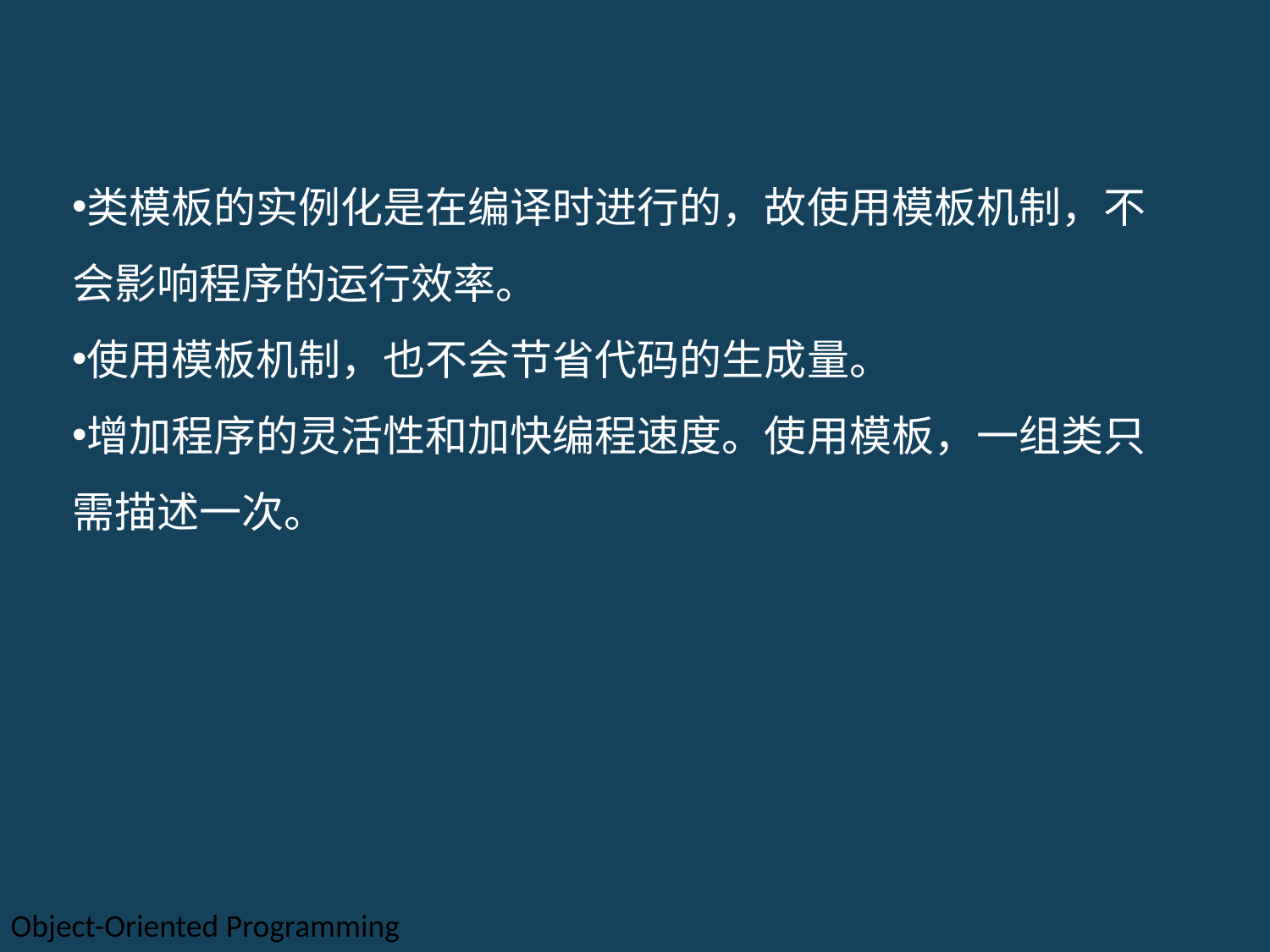

类模板的实例化是在编译时进行的，故使用模板机制，不会影响程序的运行效率。
使用模板机制，也不会节省代码的生成量。
增加程序的灵活性和加快编程速度。使用模板，一组类只需描述一次。
Object-Oriented Programming